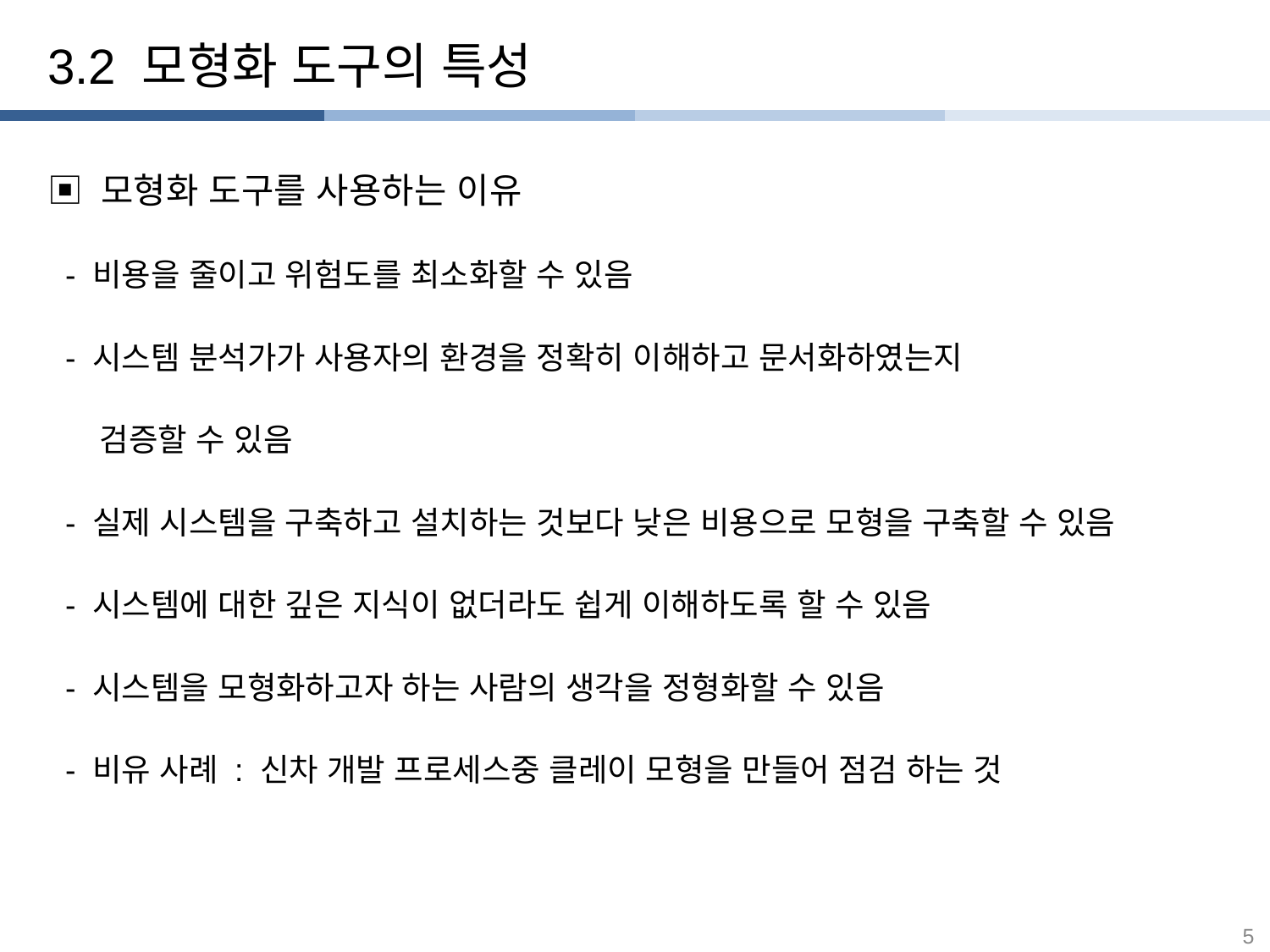

3.2 모형화 도구의 특성
▣ 모형화 도구를 사용하는 이유
  - 비용을 줄이고 위험도를 최소화할 수 있음
  - 시스템 분석가가 사용자의 환경을 정확히 이해하고 문서화하였는지
     검증할 수 있음
  - 실제 시스템을 구축하고 설치하는 것보다 낮은 비용으로 모형을 구축할 수 있음
  - 시스템에 대한 깊은 지식이 없더라도 쉽게 이해하도록 할 수 있음
  - 시스템을 모형화하고자 하는 사람의 생각을 정형화할 수 있음
  - 비유 사례 : 신차 개발 프로세스중 클레이 모형을 만들어 점검 하는 것
5